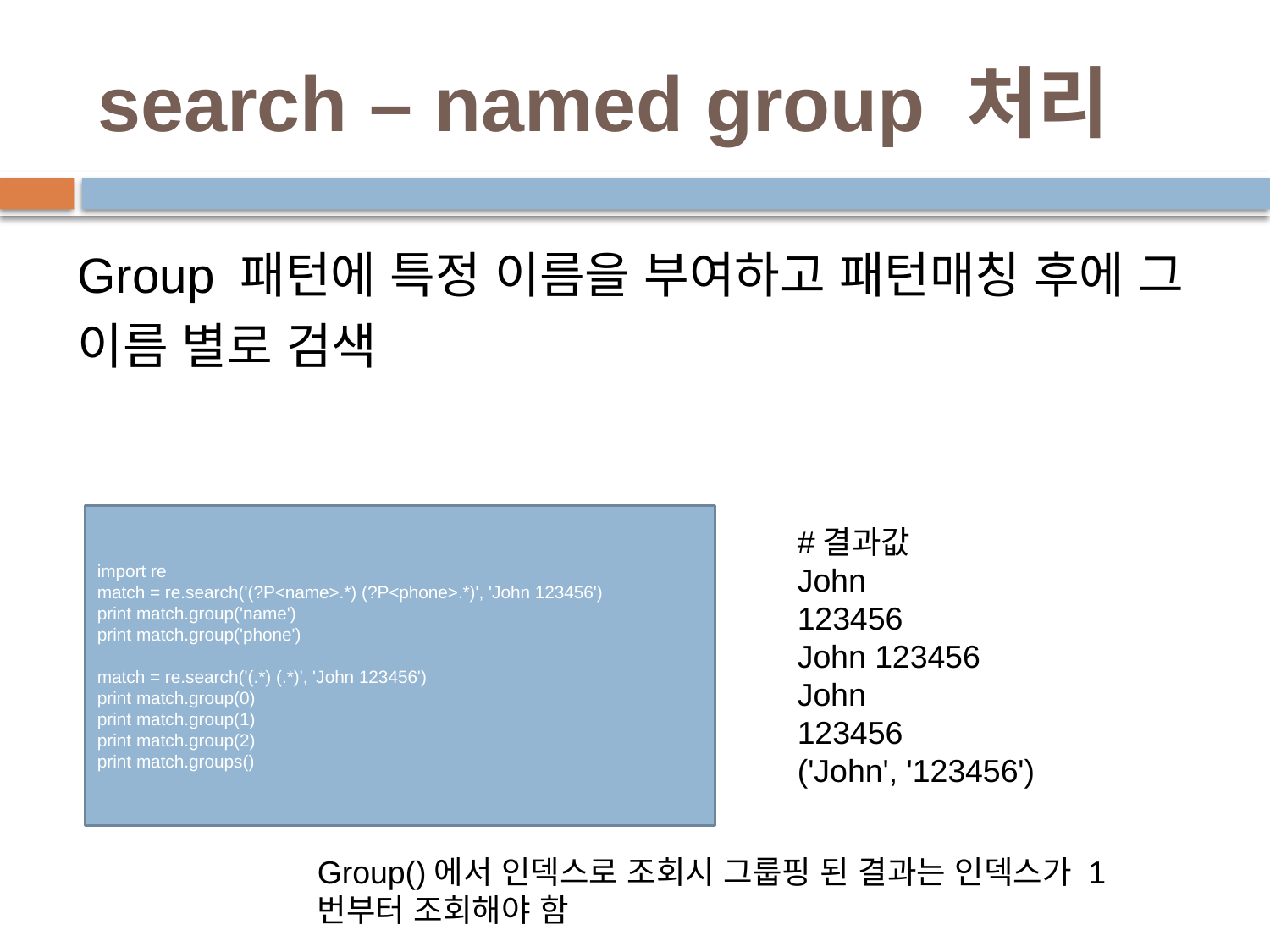

# search – named group 처리
Group 패턴에 특정 이름을 부여하고 패턴매칭 후에 그 이름 별로 검색
import re
match = re.search('(?P<name>.*) (?P<phone>.*)', 'John 123456')
print match.group('name')
print match.group('phone')

match = re.search('(.*) (.*)', 'John 123456')
print match.group(0)
print match.group(1)
print match.group(2)
print match.groups()
#결과값
John
123456
John 123456
John
123456
('John', '123456')
Group()에서 인덱스로 조회시 그룹핑 된 결과는 인덱스가 1번부터 조회해야 함